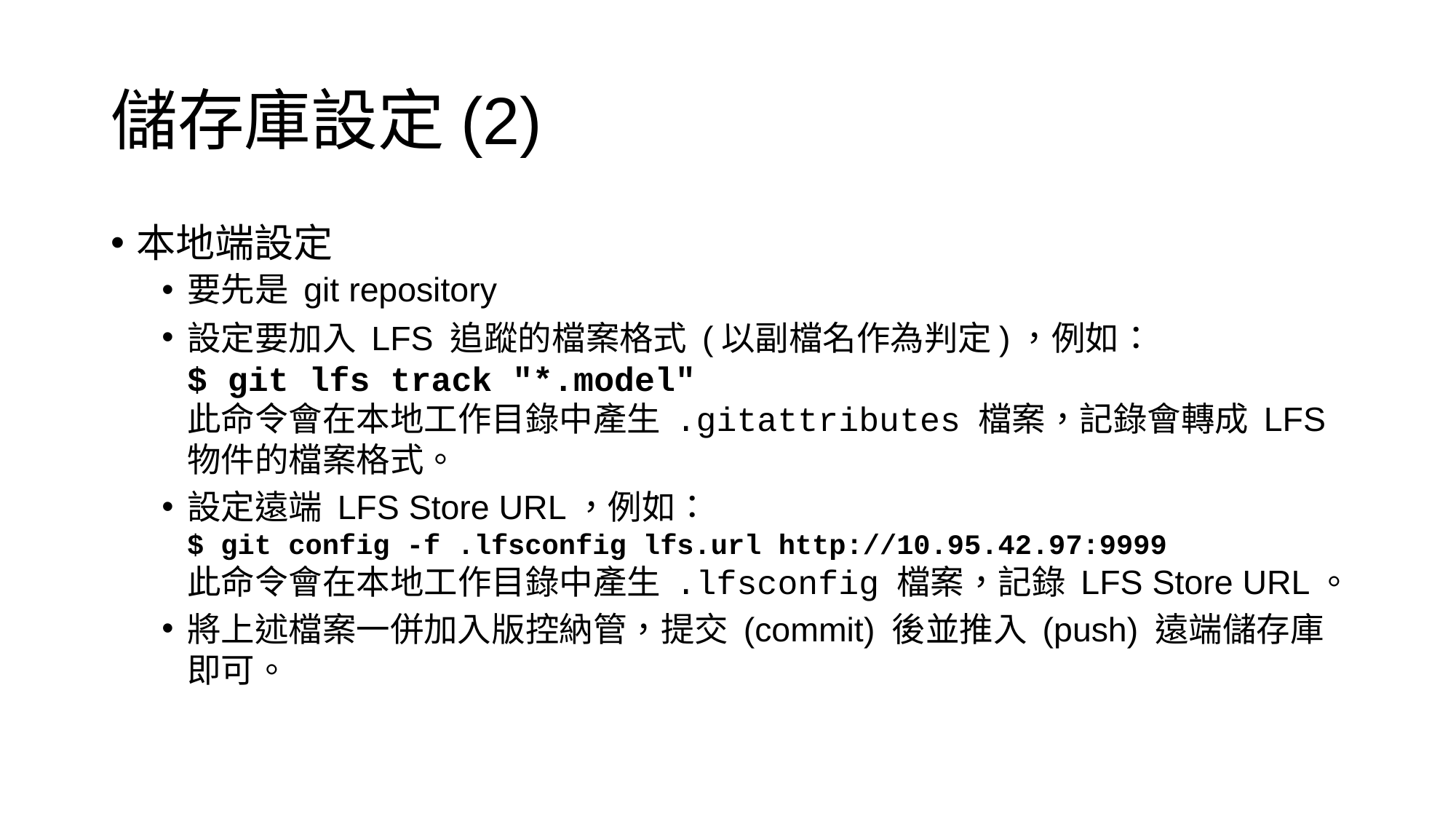

# 儲存庫設定(2)
本地端設定
要先是 git repository
設定要加入 LFS 追蹤的檔案格式 (以副檔名作為判定)，例如：
$ git lfs track "*.model"
此命令會在本地工作目錄中產生 .gitattributes 檔案，記錄會轉成 LFS 物件的檔案格式。
設定遠端 LFS Store URL，例如：
$ git config -f .lfsconfig lfs.url http://10.95.42.97:9999
此命令會在本地工作目錄中產生 .lfsconfig 檔案，記錄 LFS Store URL。
將上述檔案一併加入版控納管，提交 (commit) 後並推入 (push) 遠端儲存庫即可。